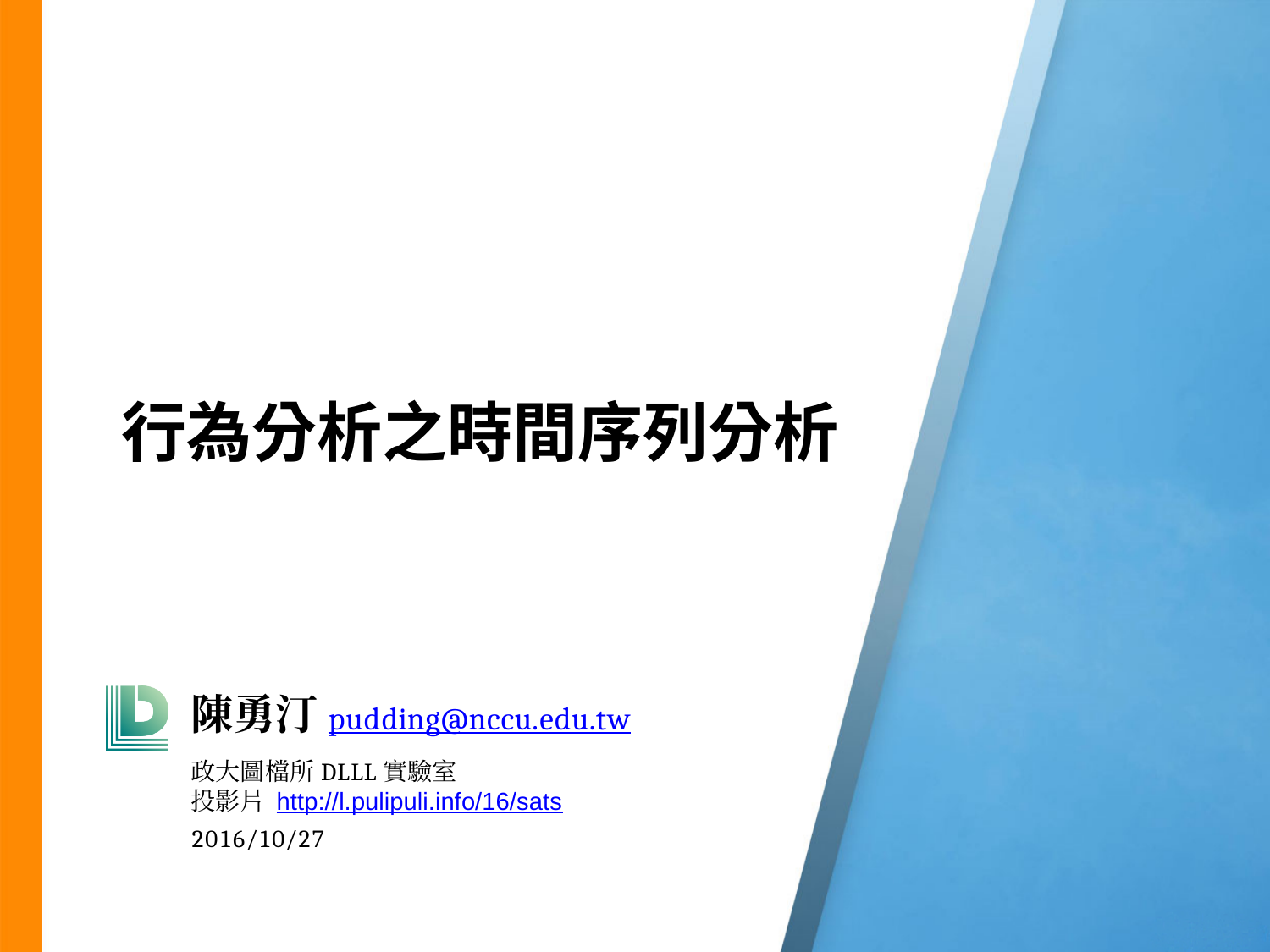

# 行為分析之時間序列分析
陳勇汀pudding@nccu.edu.tw
政大圖檔所DLLL實驗室
投影片 http://l.pulipuli.info/16/sats
2016/10/27